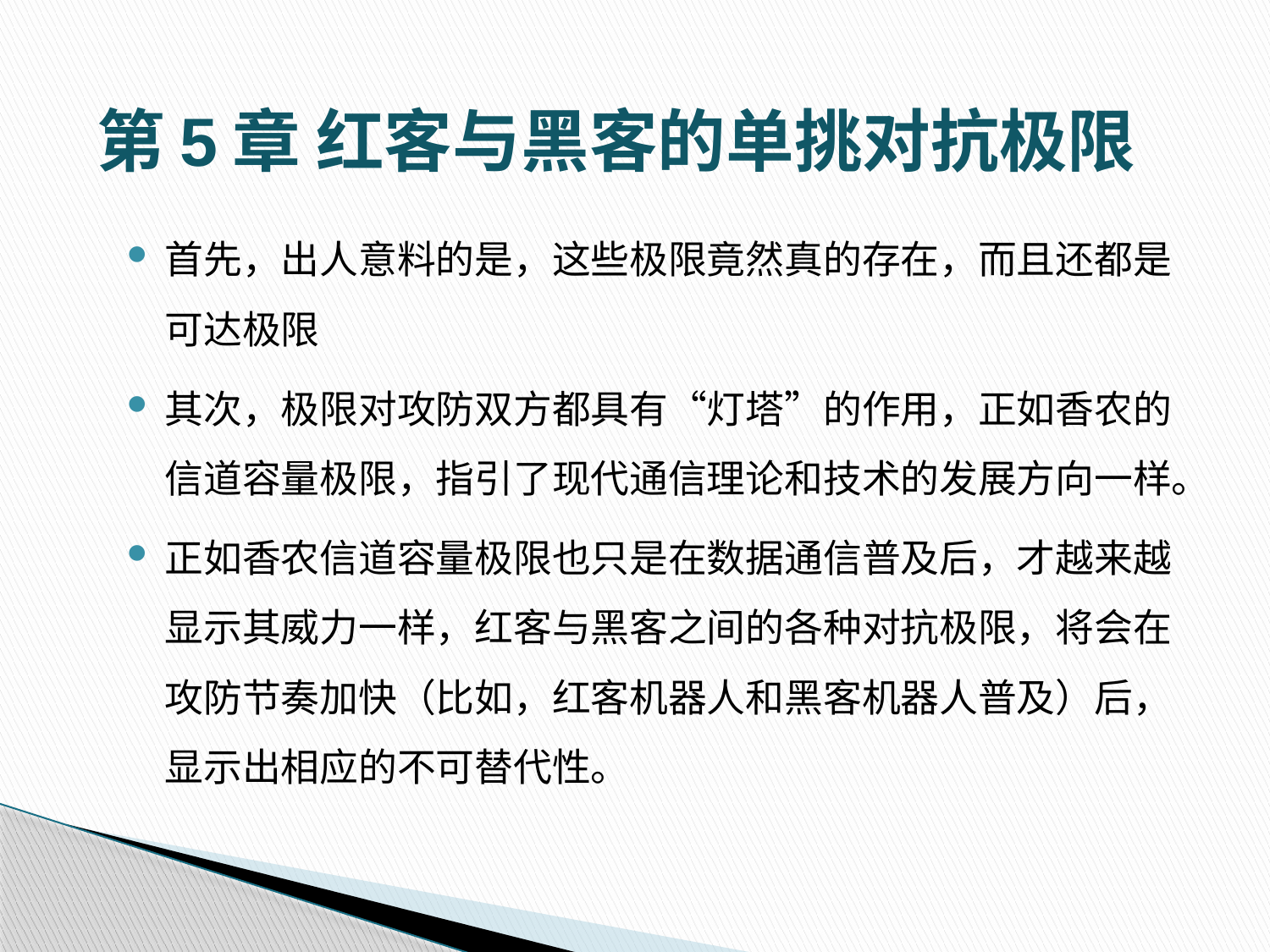

第5章 红客与黑客的单挑对抗极限
首先，出人意料的是，这些极限竟然真的存在，而且还都是可达极限
其次，极限对攻防双方都具有“灯塔”的作用，正如香农的信道容量极限，指引了现代通信理论和技术的发展方向一样。
正如香农信道容量极限也只是在数据通信普及后，才越来越显示其威力一样，红客与黑客之间的各种对抗极限，将会在攻防节奏加快（比如，红客机器人和黑客机器人普及）后，显示出相应的不可替代性。